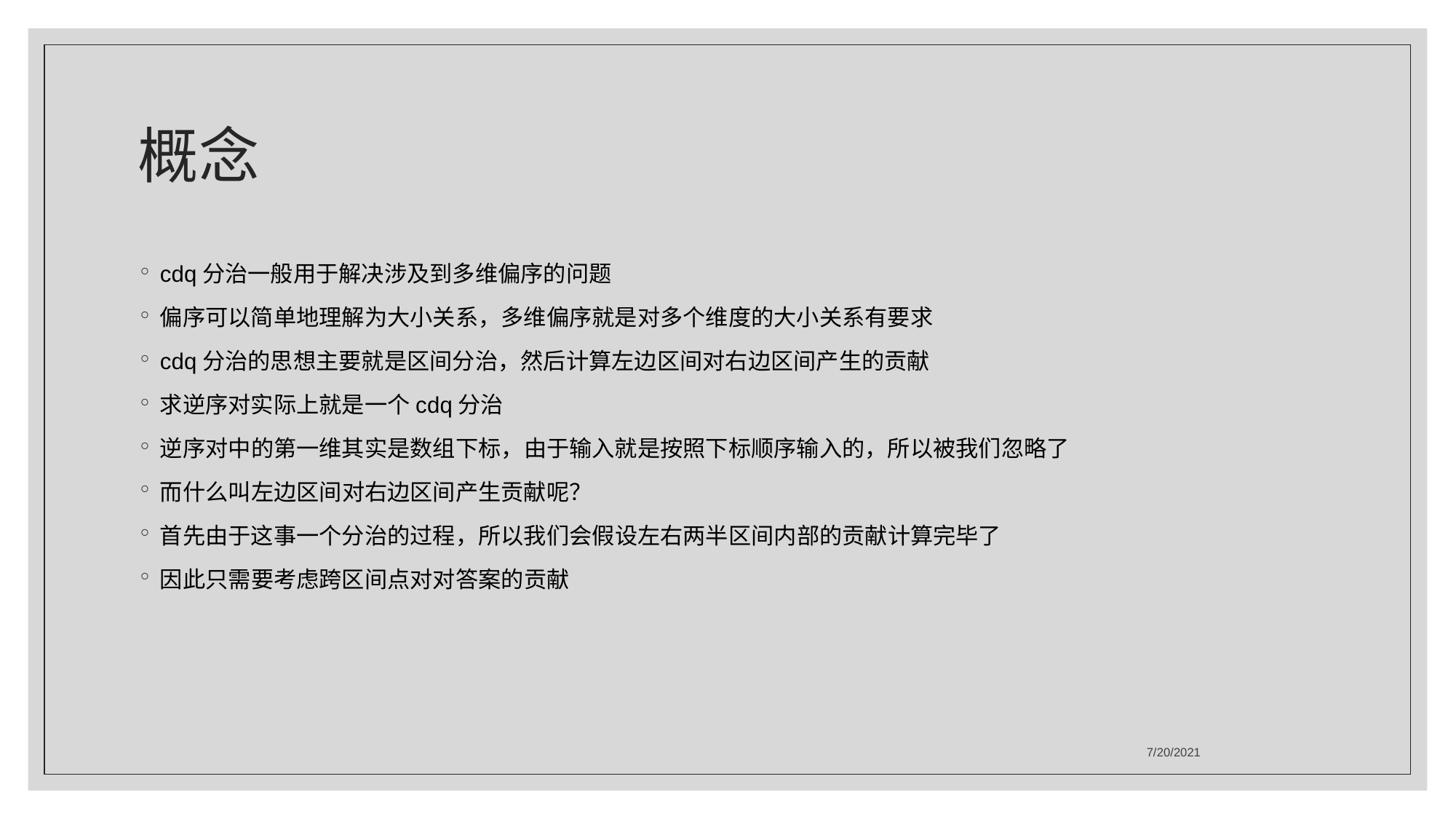

# 概念
cdq分治一般用于解决涉及到多维偏序的问题
偏序可以简单地理解为大小关系，多维偏序就是对多个维度的大小关系有要求
cdq分治的思想主要就是区间分治，然后计算左边区间对右边区间产生的贡献
求逆序对实际上就是一个cdq分治
逆序对中的第一维其实是数组下标，由于输入就是按照下标顺序输入的，所以被我们忽略了
而什么叫左边区间对右边区间产生贡献呢？
首先由于这事一个分治的过程，所以我们会假设左右两半区间内部的贡献计算完毕了
因此只需要考虑跨区间点对对答案的贡献
7/20/2021